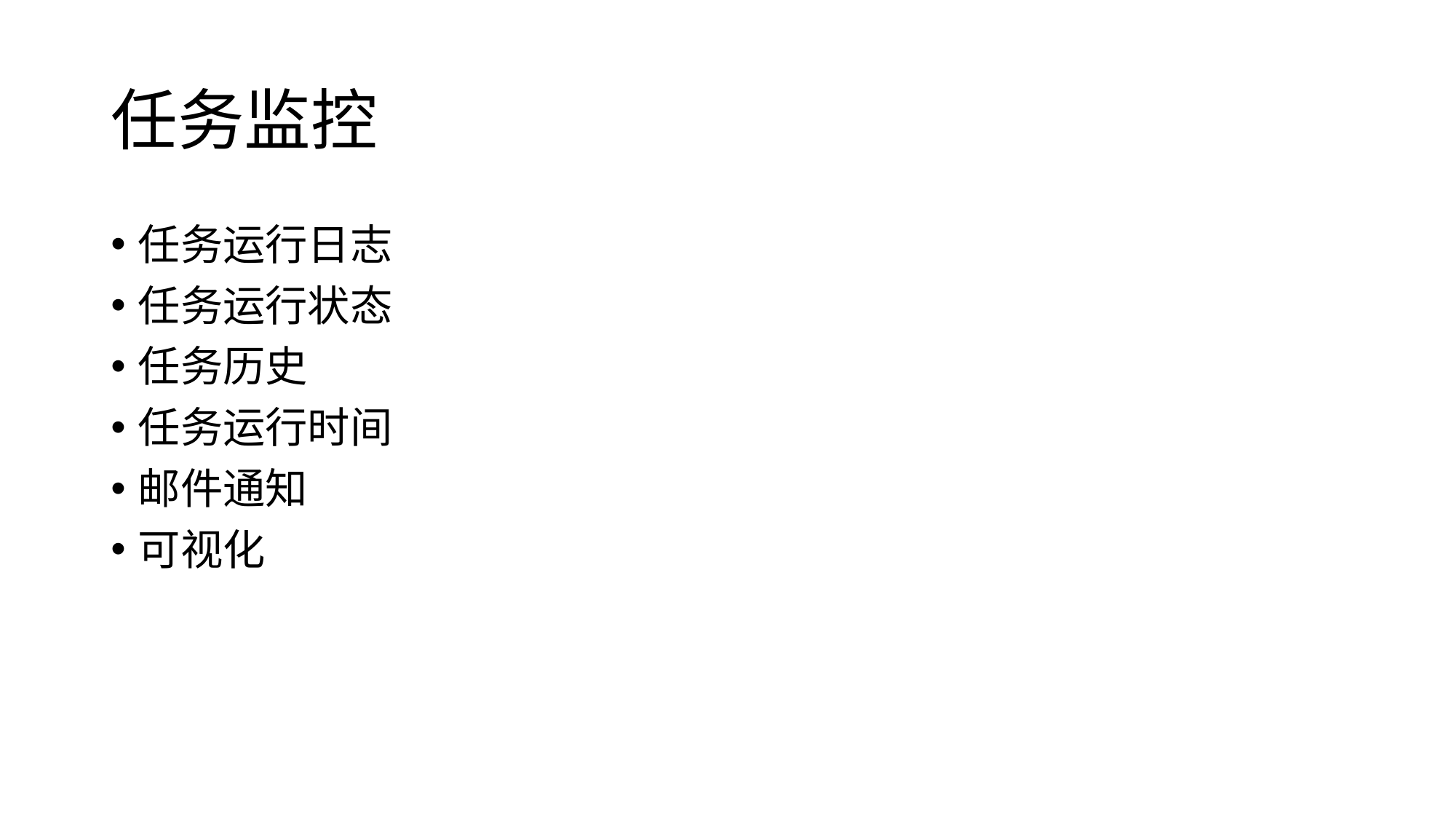

# 任务监控
任务运行日志
任务运行状态
任务历史
任务运行时间
邮件通知
可视化